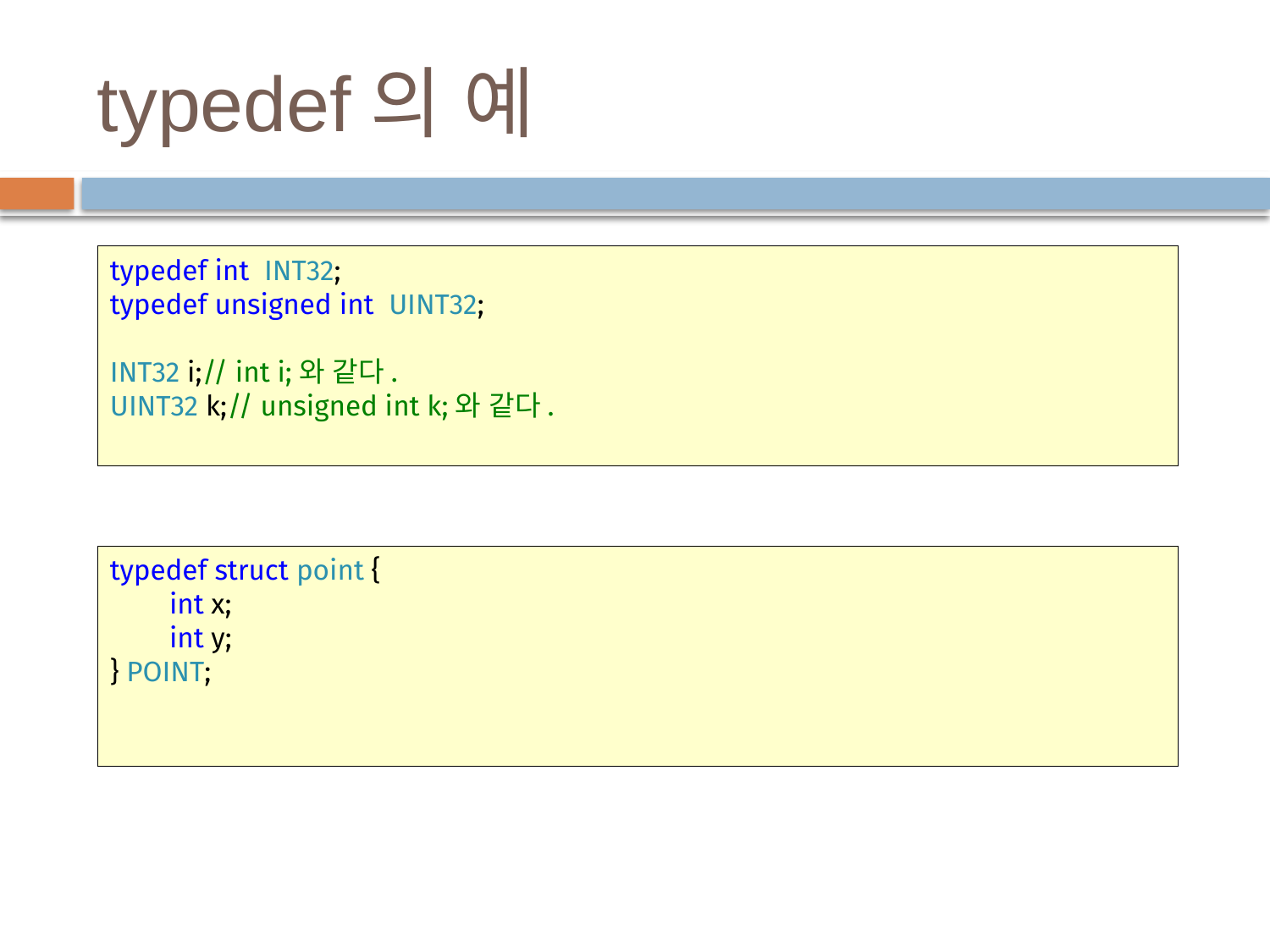

# typedef의 예
typedef int  INT32;
typedef unsigned int  UINT32;

INT32 i;// int i;와 같다.
UINT32 k;// unsigned int k;와 같다.
typedef struct point {
        int x;
        int y;
} POINT;